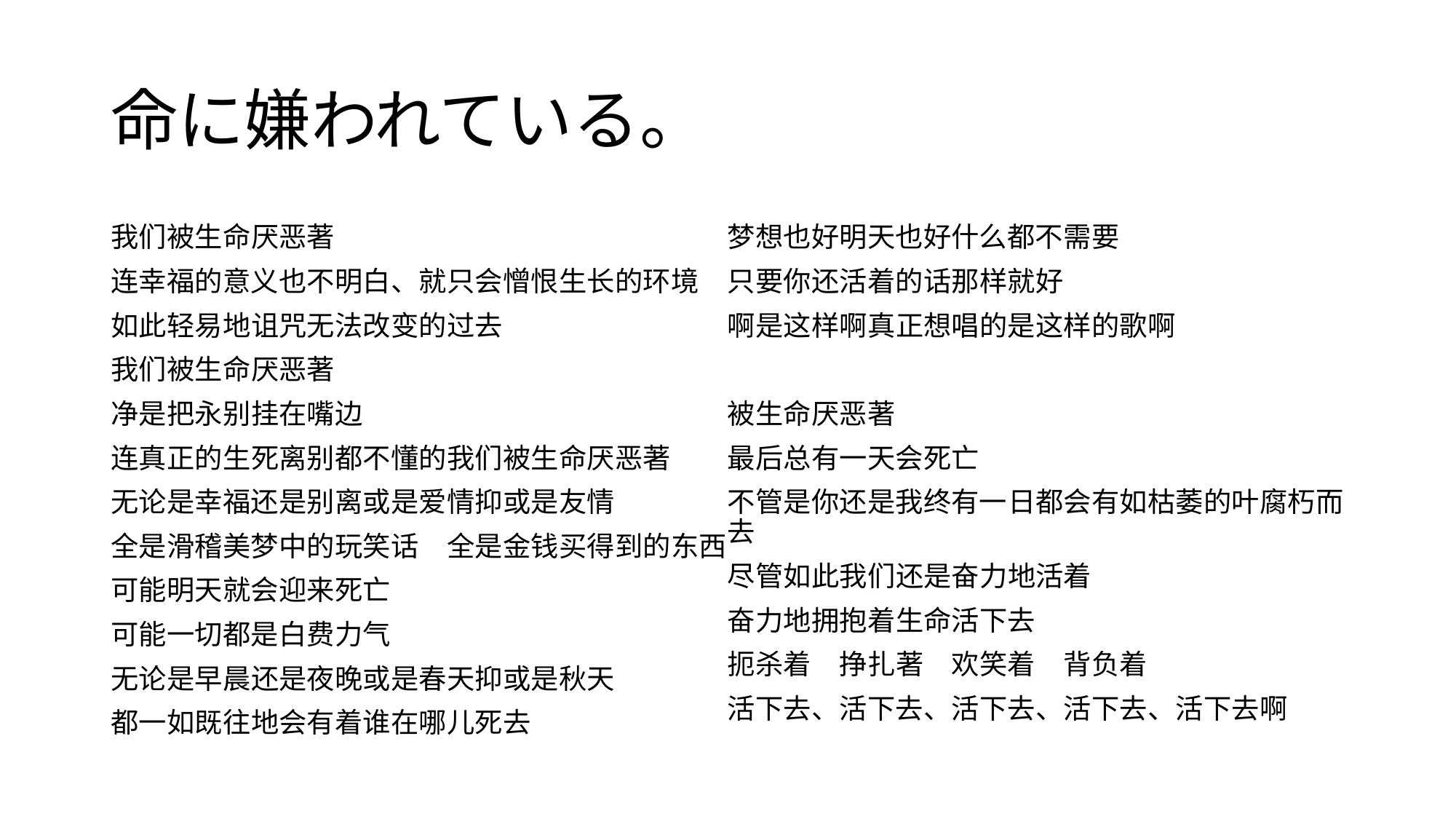

# 命に嫌われている。
我们被生命厌恶著
连幸福的意义也不明白、就只会憎恨生长的环境
如此轻易地诅咒无法改变的过去
我们被生命厌恶著
净是把永别挂在嘴边
连真正的生死离别都不懂的我们被生命厌恶著
无论是幸福还是别离或是爱情抑或是友情
全是滑稽美梦中的玩笑话　全是金钱买得到的东西
可能明天就会迎来死亡
可能一切都是白费力气
无论是早晨还是夜晚或是春天抑或是秋天
都一如既往地会有着谁在哪儿死去
梦想也好明天也好什么都不需要
只要你还活着的话那样就好
啊是这样啊真正想唱的是这样的歌啊

被生命厌恶著
最后总有一天会死亡
不管是你还是我终有一日都会有如枯萎的叶腐朽而去
尽管如此我们还是奋力地活着
奋力地拥抱着生命活下去
扼杀着　挣扎著　欢笑着　背负着
活下去、活下去、活下去、活下去、活下去啊